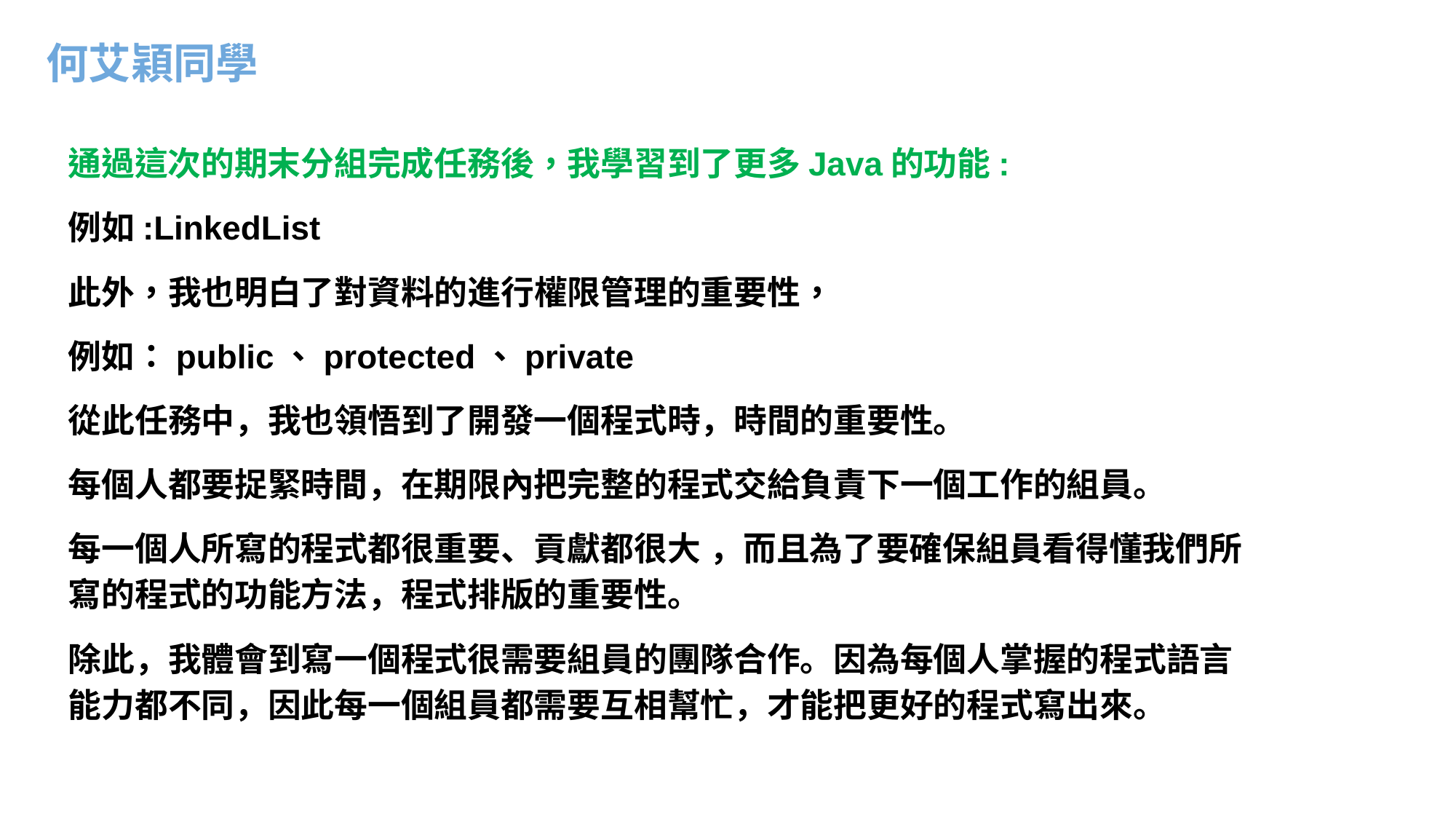

何艾穎同學
通過這次的期末分組完成任務後，我學習到了更多Java的功能:
例如:LinkedList
此外，我也明白了對資料的進行權限管理的重要性，
例如：public、protected、private
從此任務中，我也領悟到了開發一個程式時，時間的重要性。
每個人都要捉緊時間，在期限內把完整的程式交給負責下一個工作的組員。
每一個人所寫的程式都很重要、貢獻都很大 ，而且為了要確保組員看得懂我們所寫的程式的功能方法，程式排版的重要性。
除此，我體會到寫一個程式很需要組員的團隊合作。因為每個人掌握的程式語言能力都不同，因此每一個組員都需要互相幫忙，才能把更好的程式寫出來。